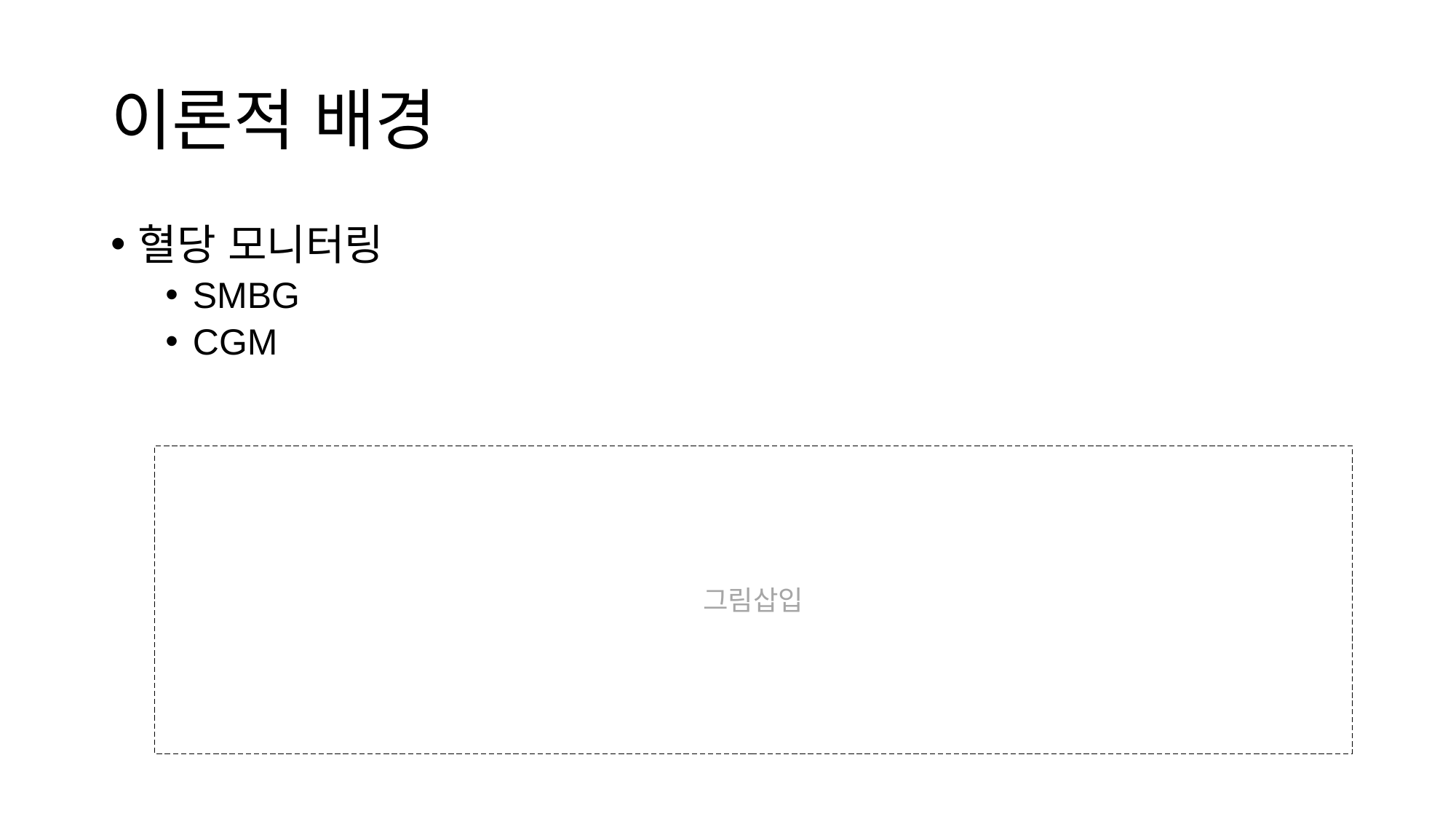

# 이론적 배경
혈당 모니터링
SMBG
CGM

그림삽입